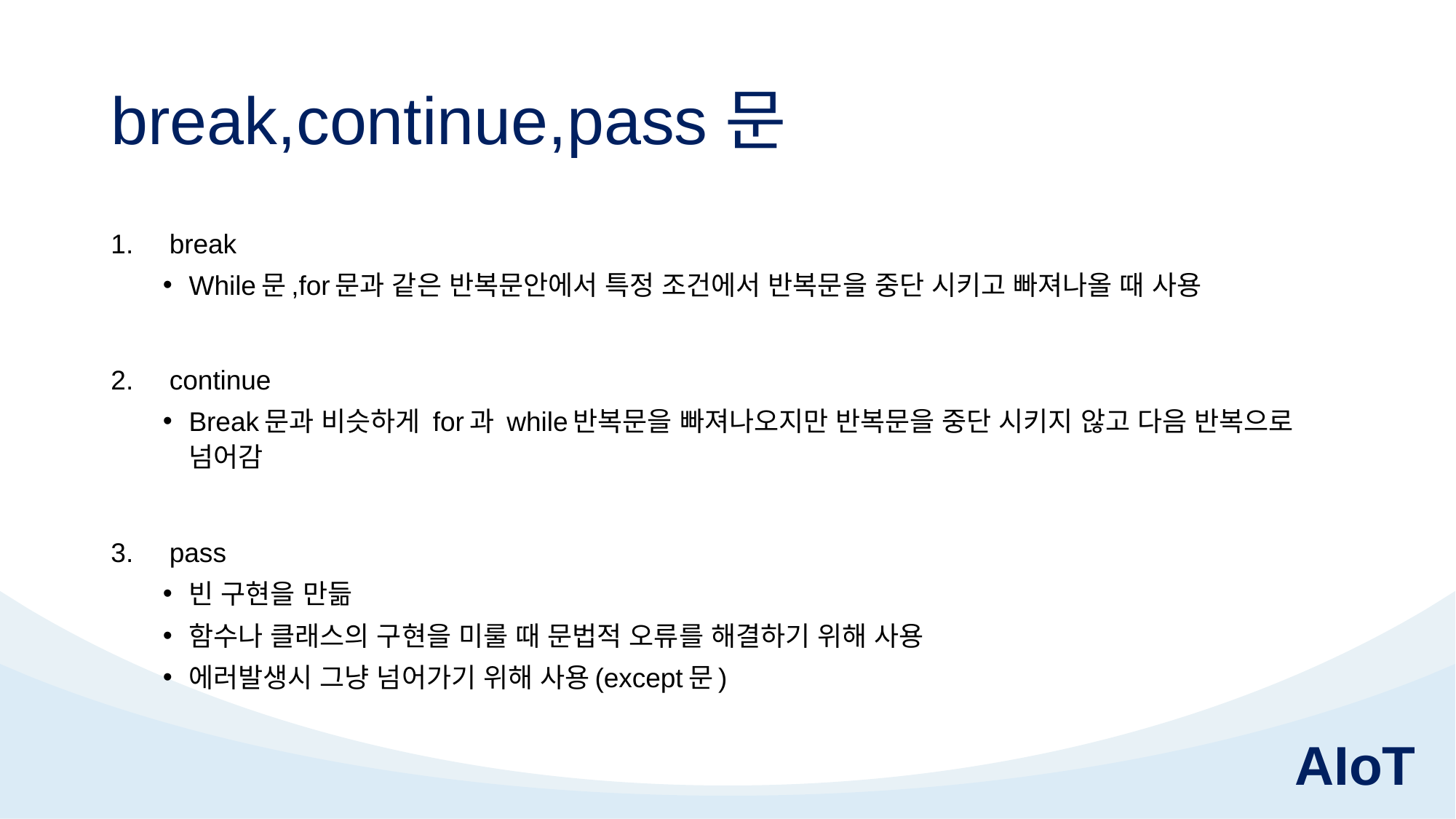

# break,continue,pass문
break
While문,for문과 같은 반복문안에서 특정 조건에서 반복문을 중단 시키고 빠져나올 때 사용

continue
Break문과 비슷하게 for과 while반복문을 빠져나오지만 반복문을 중단 시키지 않고 다음 반복으로 넘어감

pass
빈 구현을 만듦
함수나 클래스의 구현을 미룰 때 문법적 오류를 해결하기 위해 사용
에러발생시 그냥 넘어가기 위해 사용(except문)